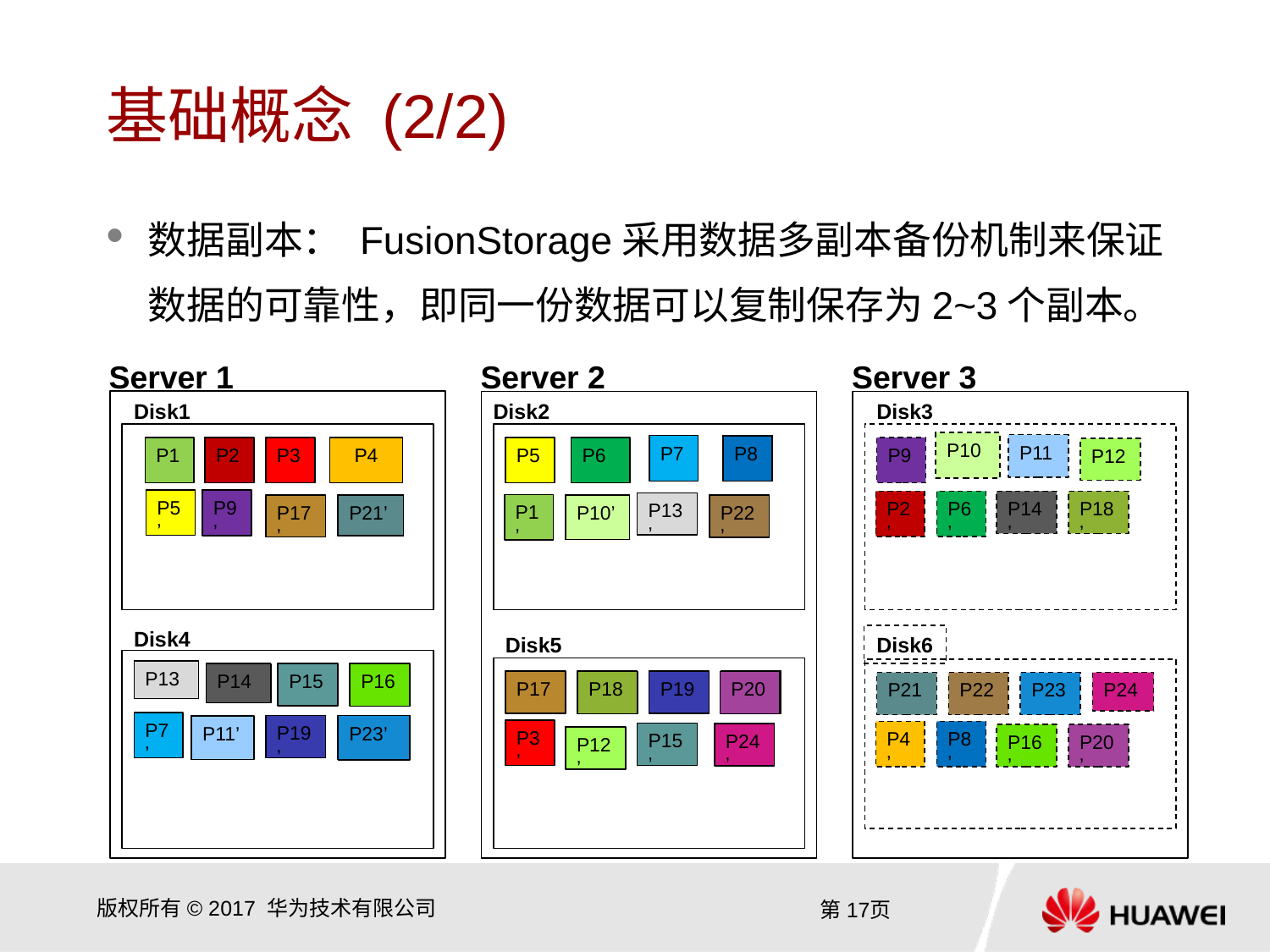

# 基础概念 (2/2)
数据副本： FusionStorage采用数据多副本备份机制来保证数据的可靠性，即同一份数据可以复制保存为2~3个副本。
Server 1
Server 2
Server 3

Disk1
Disk2
Disk3

P10
P11
P9
P12
P2’
P6’
P14’
P18’
P8’
P7
P8
P6’
P1
P2’
P3
P4’
P5
P6
P2
P4
P5’
P9
P9’
P13’
P1’
P10
P22
P10’
P22’
P17’
P21
P21’
Disk4
Disk5
Disk6

P13
P14’
P15
P16’
P14
P16
P17
P18’
P19
P20’
P18
P20
P21
P22
P23
P24
P4’
P8’
P16’
P20’
P7’
P23
P19’
P23’
P11
P11’
P3’
P24
P15’
P24’
P12
P12’